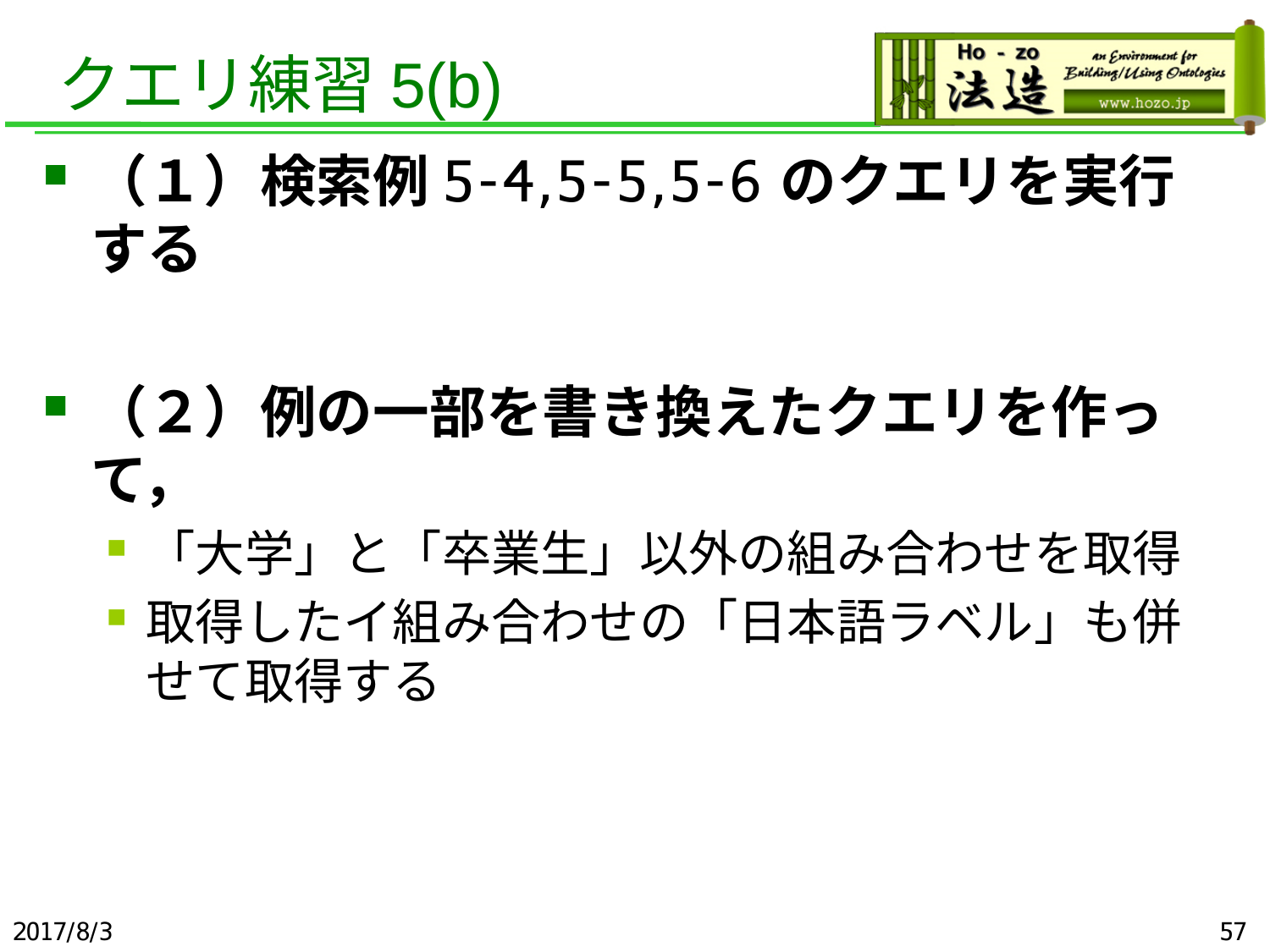

# クエリ練習5(b)
（１）検索例5-4,5-5,5-6のクエリを実行する

（２）例の一部を書き換えたクエリを作って，
「大学」と「卒業生」以外の組み合わせを取得
取得したイ組み合わせの「日本語ラベル」も併せて取得する
2017/8/3
57